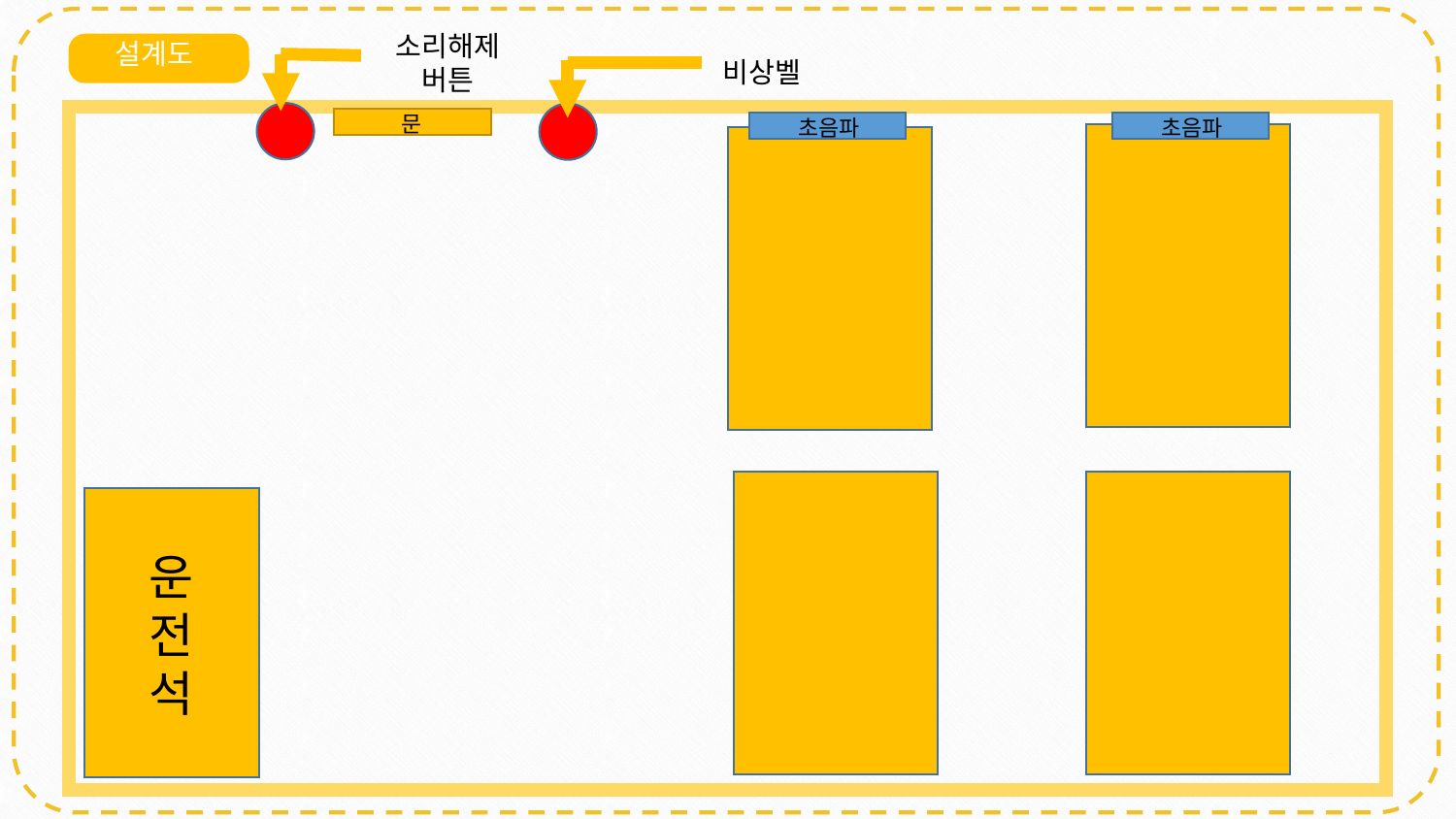

소리해제 버튼
설계도
비상벨
문

초음파

초음파

운전석